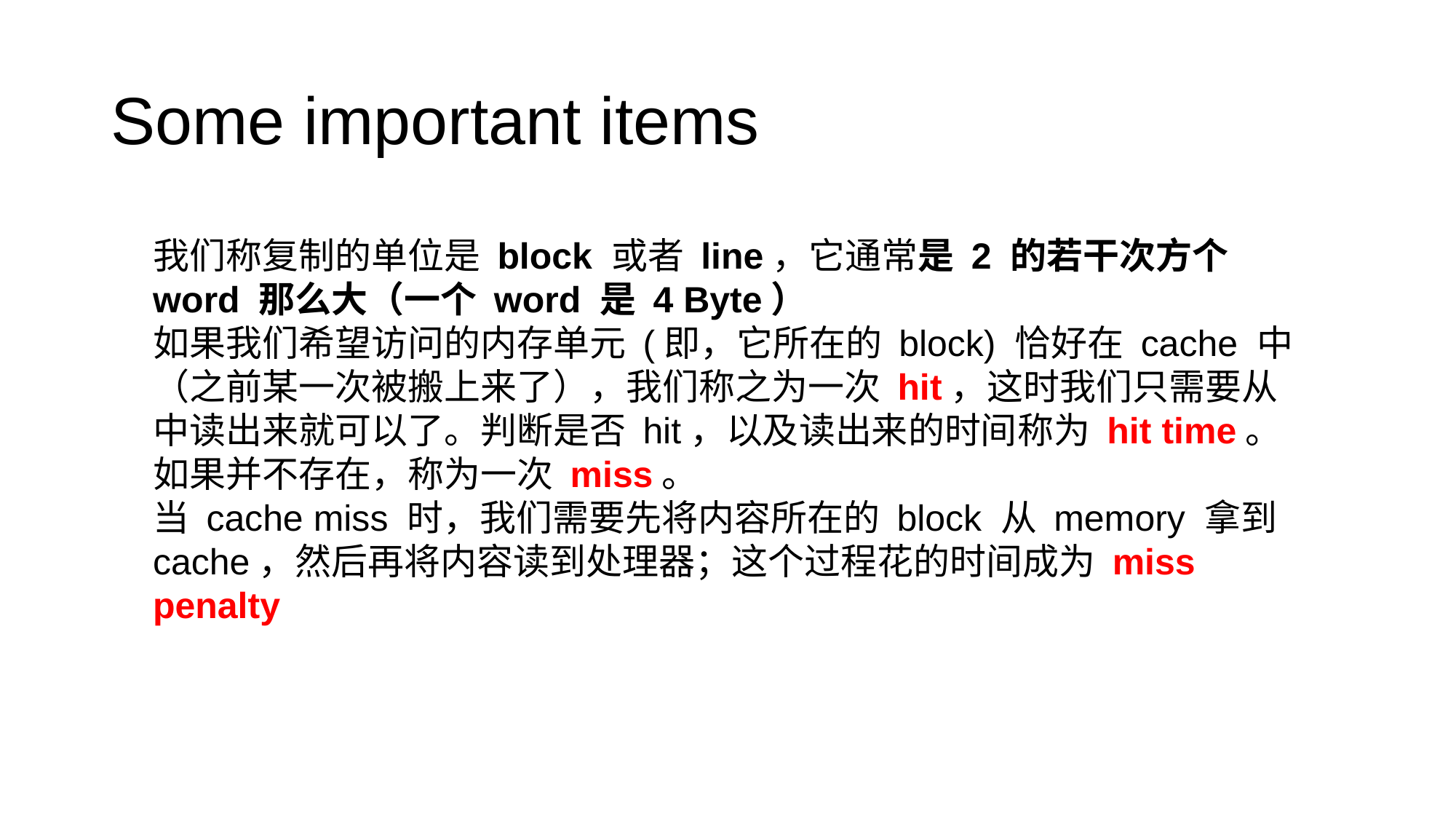

# Some important items
我们称复制的单位是 block 或者 line，它通常是 2 的若干次方个 word 那么大（一个 word 是 4 Byte）
如果我们希望访问的内存单元 (即，它所在的 block) 恰好在 cache 中（之前某一次被搬上来了），我们称之为一次 hit，这时我们只需要从中读出来就可以了。判断是否 hit，以及读出来的时间称为 hit time。
如果并不存在，称为一次 miss。
当 cache miss 时，我们需要先将内容所在的 block 从 memory 拿到 cache，然后再将内容读到处理器；这个过程花的时间成为 miss penalty